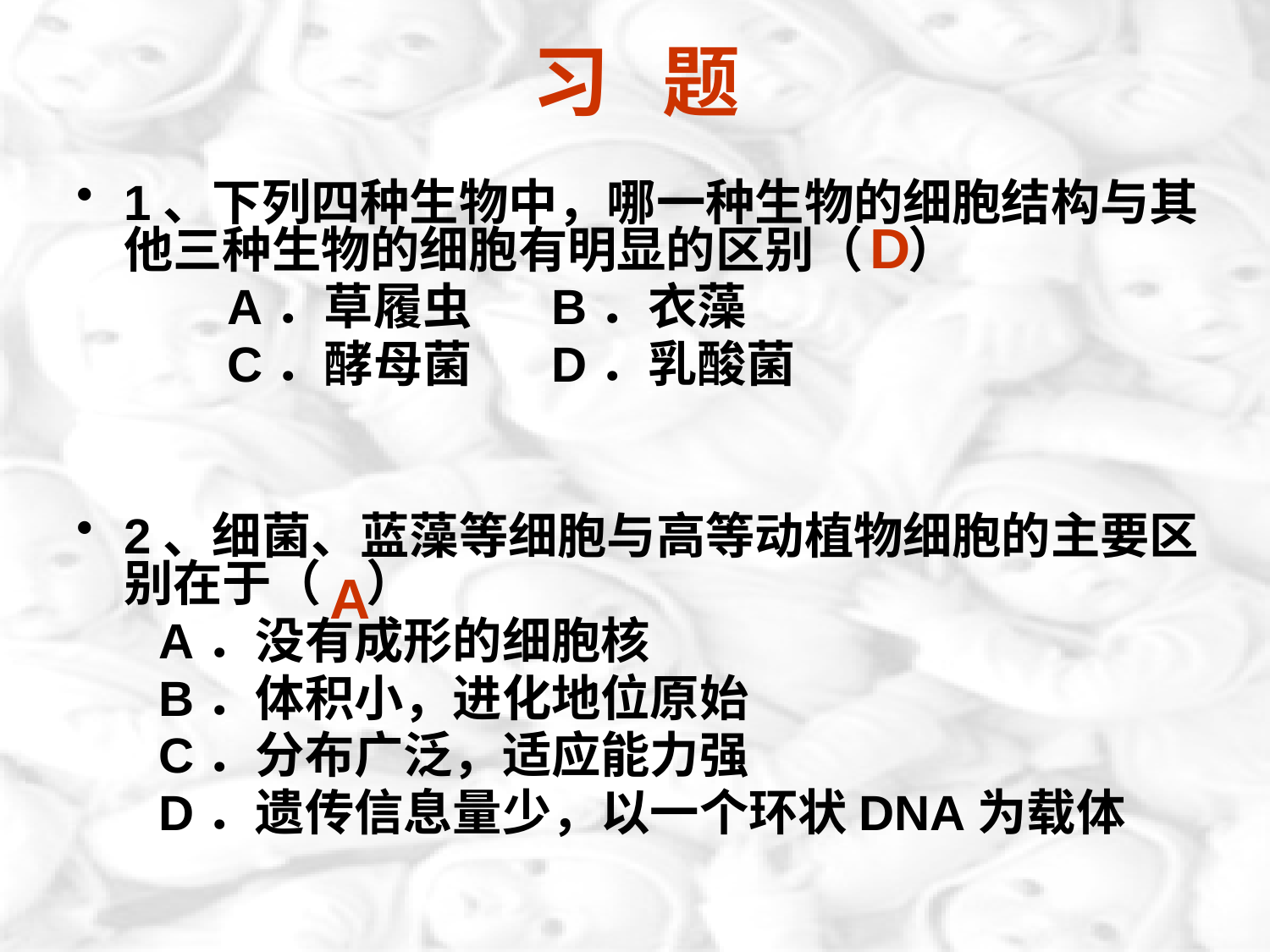

# 习   题
1、下列四种生物中，哪一种生物的细胞结构与其他三种生物的细胞有明显的区别（    ）
           A．草履虫      B．衣藻
           C．酵母菌      D．乳酸菌

2、细菌、蓝藻等细胞与高等动植物细胞的主要区别在于（    ）
      A．没有成形的细胞核
      B．体积小，进化地位原始
      C．分布广泛，适应能力强
      D．遗传信息量少，以一个环状DNA为载体
D
A